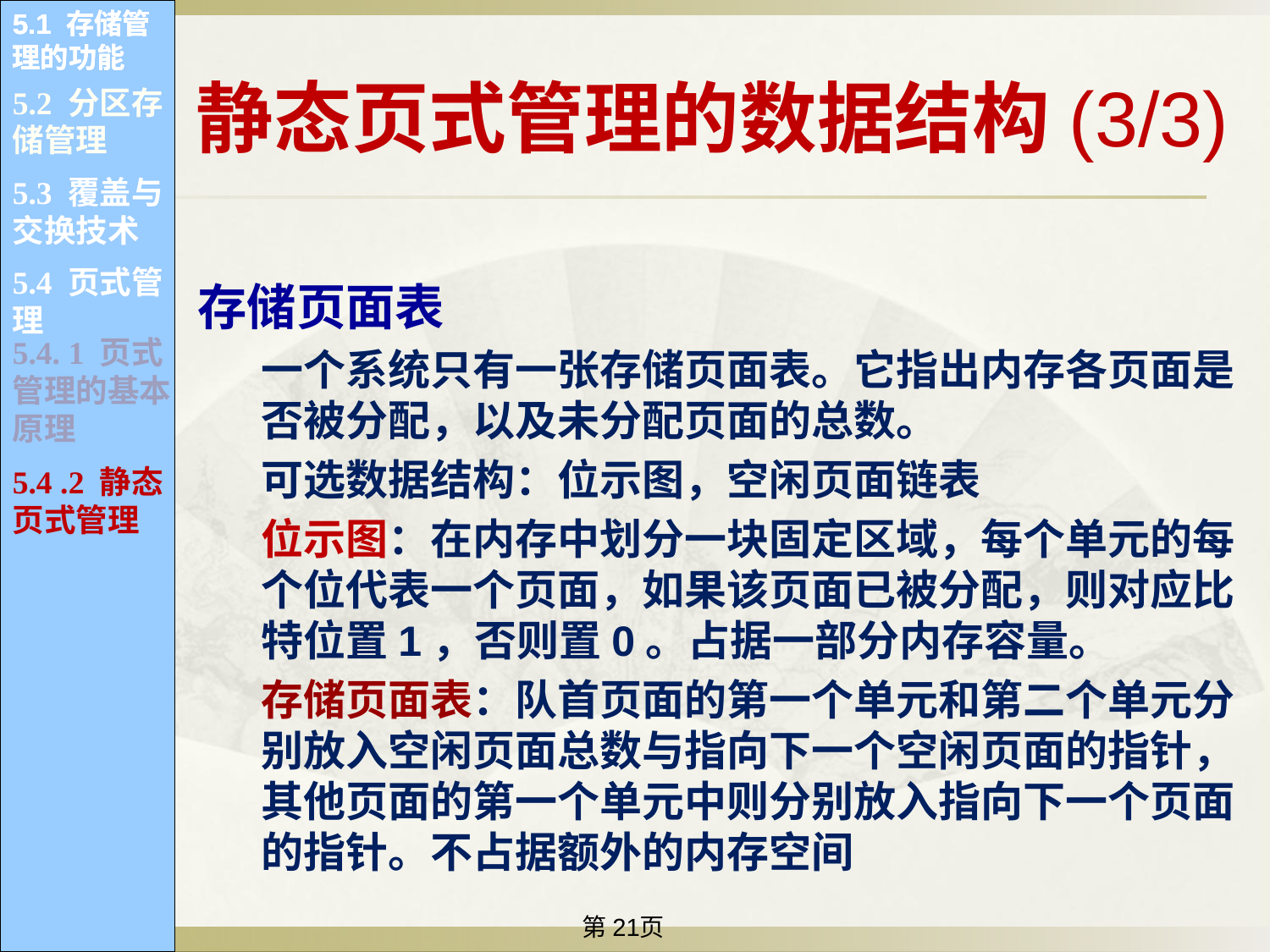

5.1 存储管理的功能

5.1 存储管理的功能
5.1 存储管理的功能
5.1 存储管理的功能

5.1 存储管理的功能

5.1 存储管理的功能
5.1 存储管理的功能
5.1 存储管理的功能

5.1 存储管理的功能

5.1 存储管理的功能
5.1 存储管理的功能
5.1 存储管理的功能
静态页式管理的数据结构(3/3)
5.2 分区存储管理
5.1.1 内存的分配和回收
5.1.2 内存空间的共享
5.1.2 内存空间的共享
5.3 覆盖与交换技术
存储页面表
一个系统只有一张存储页面表。它指出内存各页面是否被分配，以及未分配页面的总数。
可选数据结构：位示图，空闲页面链表
位示图：在内存中划分一块固定区域，每个单元的每个位代表一个页面，如果该页面已被分配，则对应比特位置1，否则置0。占据一部分内存容量。
存储页面表：队首页面的第一个单元和第二个单元分别放入空闲页面总数与指向下一个空闲页面的指针，其他页面的第一个单元中则分别放入指向下一个页面的指针。不占据额外的内存空间

5.1.3 存储保护
5.1.3 存储保护
5.4 页式管理
5.1.4 内存空间的扩充
5.4. 1 页式管理的基本原理
5.4 .2 静态页式管理